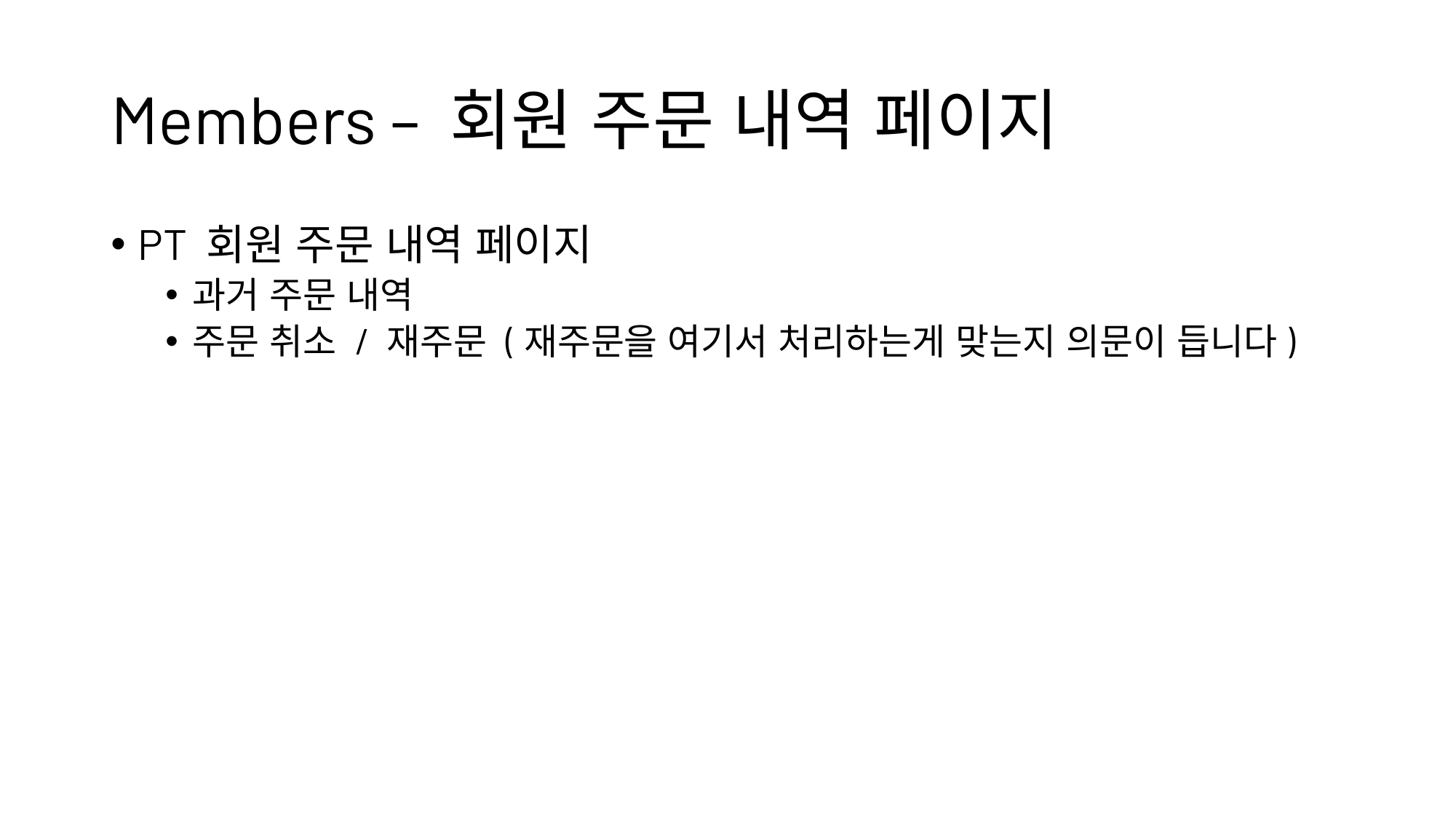

# Members – 회원 주문 내역 페이지
PT 회원 주문 내역 페이지
과거 주문 내역
주문 취소 / 재주문 (재주문을 여기서 처리하는게 맞는지 의문이 듭니다)